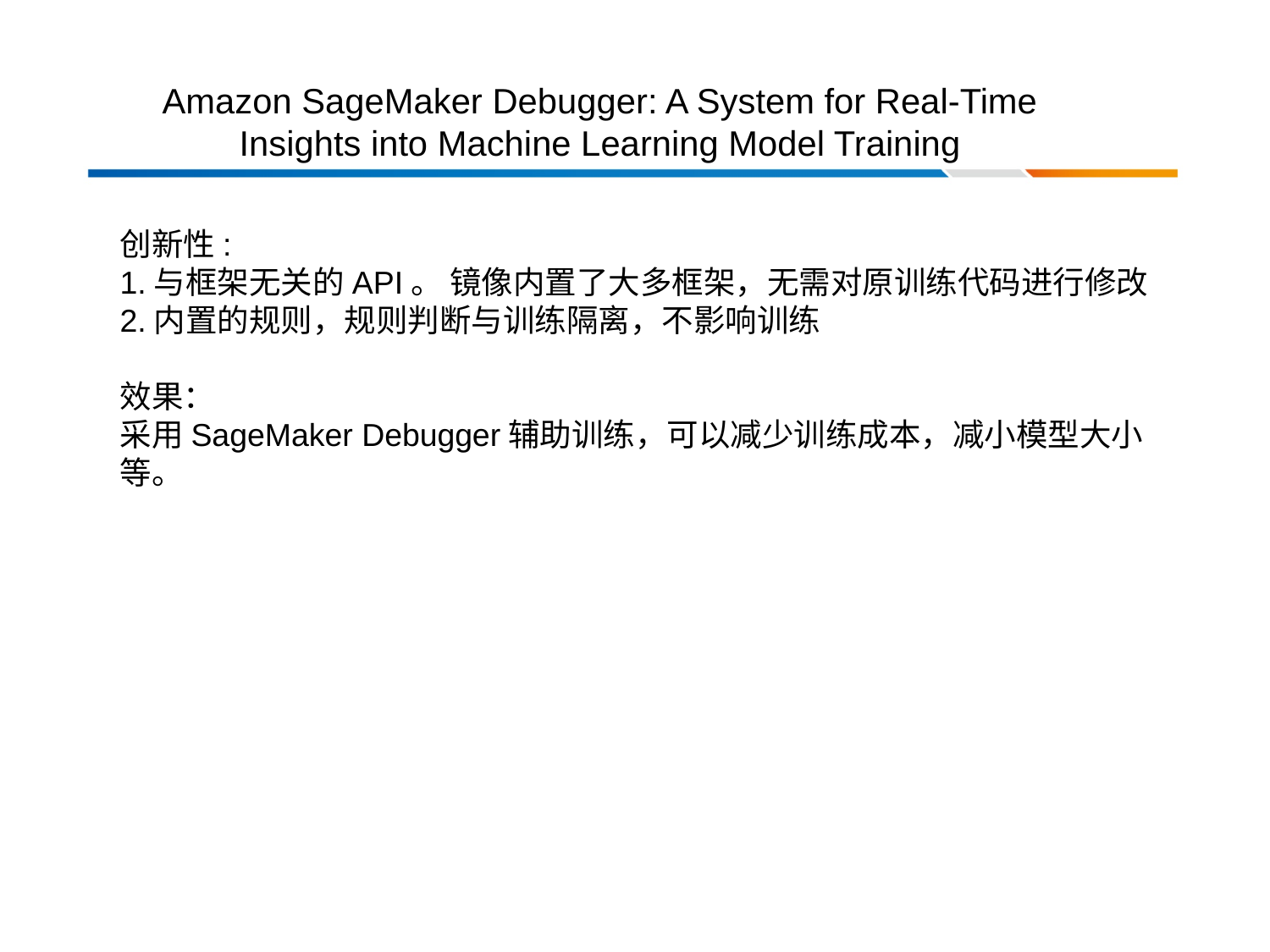

# Amazon SageMaker Debugger: A System for Real-Time Insights into Machine Learning Model Training
创新性:
1.与框架无关的API。 镜像内置了大多框架，无需对原训练代码进行修改
2.内置的规则，规则判断与训练隔离，不影响训练

效果：
采用SageMaker Debugger辅助训练，可以减少训练成本，减小模型大小等。